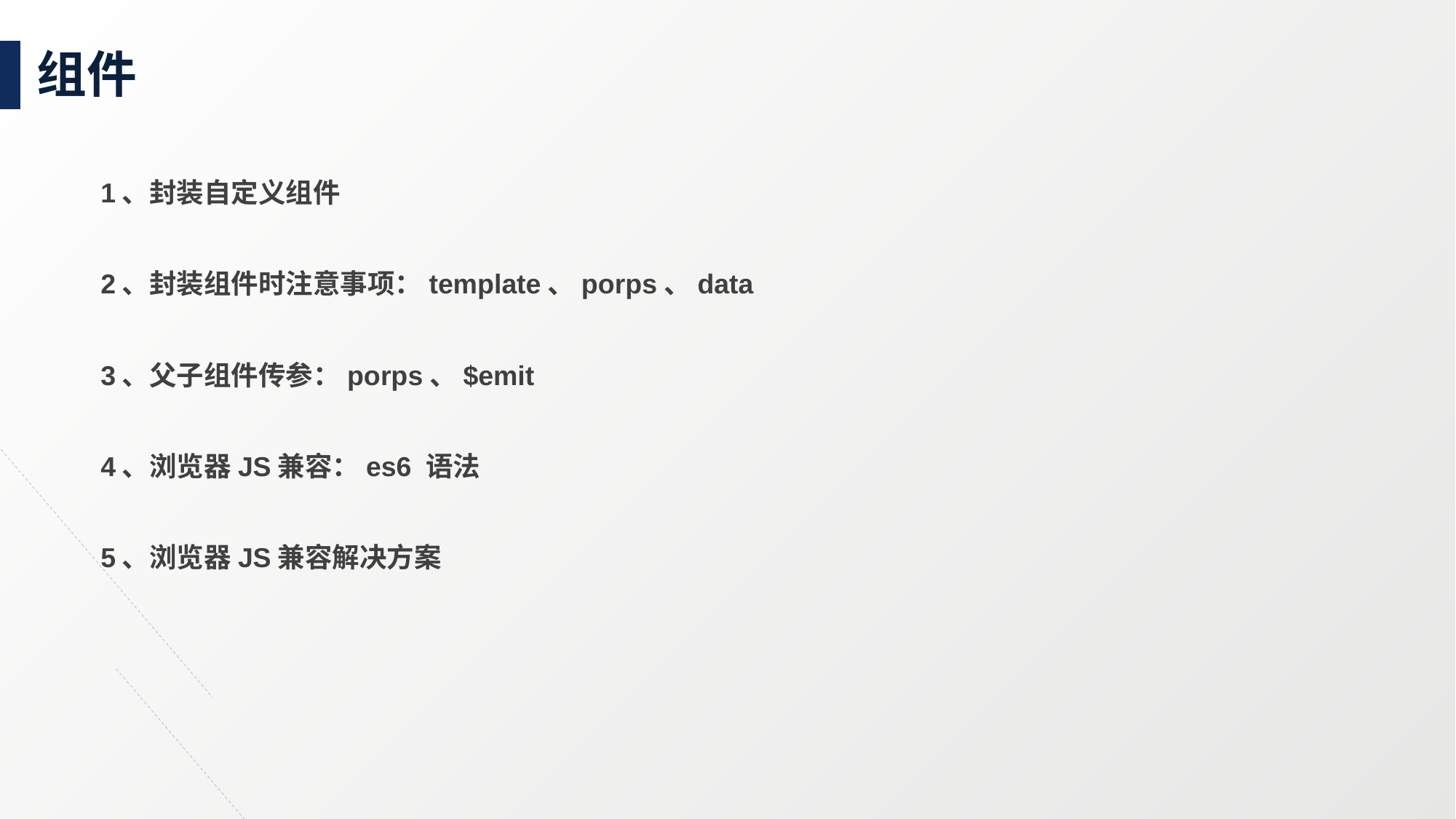

# 组件
1、封装自定义组件

2、封装组件时注意事项：template、porps、data

3、父子组件传参：porps、$emit

4、浏览器JS兼容：es6 语法

5、浏览器JS兼容解决方案